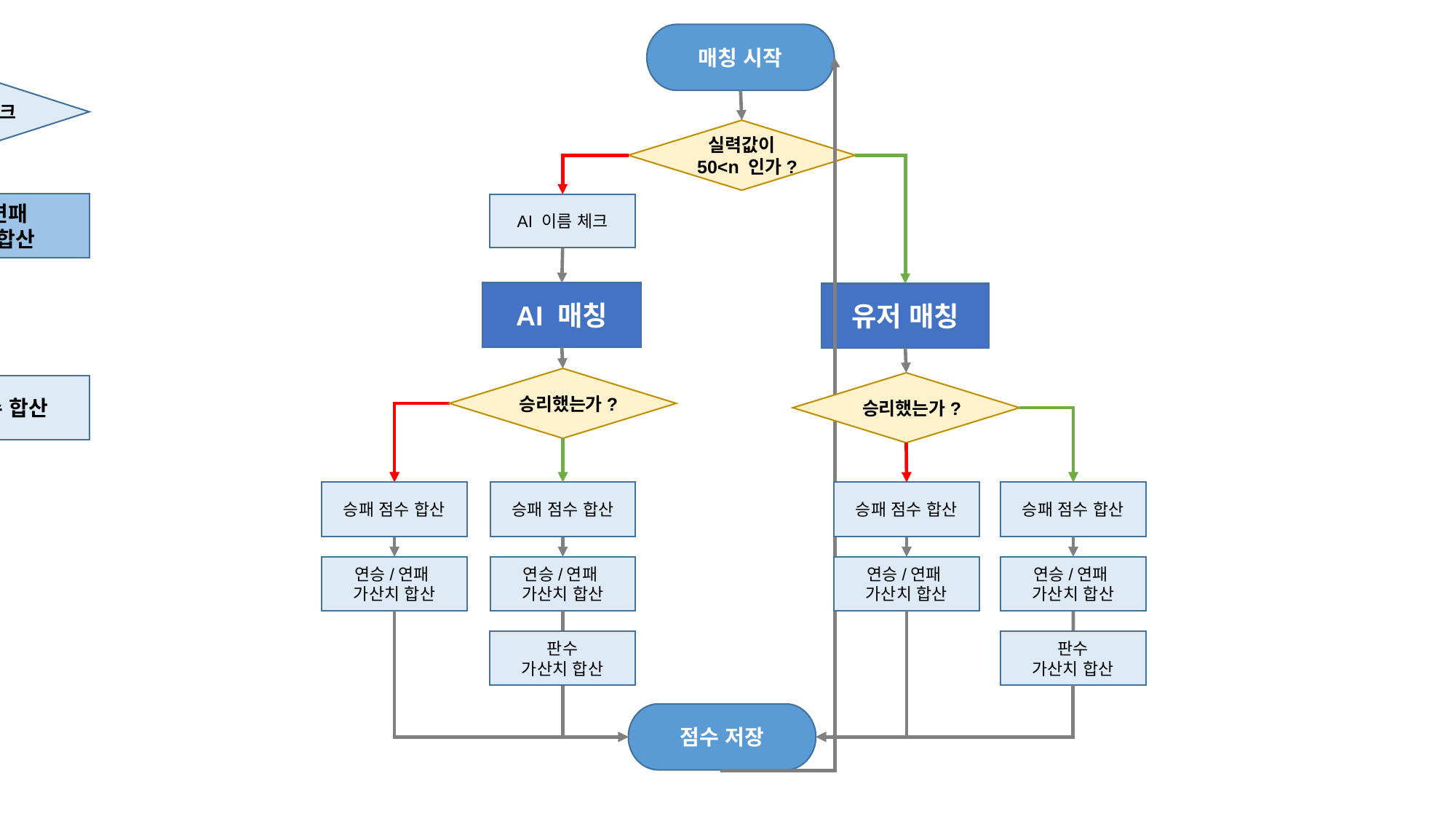

매칭 시작
판수 체크
실력값이
50<n 인가?
연승/연패
가산치 합산
AI 이름 체크
AI 매칭
유저 매칭
승리했는가?
승리했는가?
승패 점수 합산
승패 점수 합산
승패 점수 합산
승패 점수 합산
승패 점수 합산
연승/연패
가산치 합산
연승/연패
가산치 합산
연승/연패
가산치 합산
연승/연패
가산치 합산
판수
가산치 합산
판수
가산치 합산
점수 저장